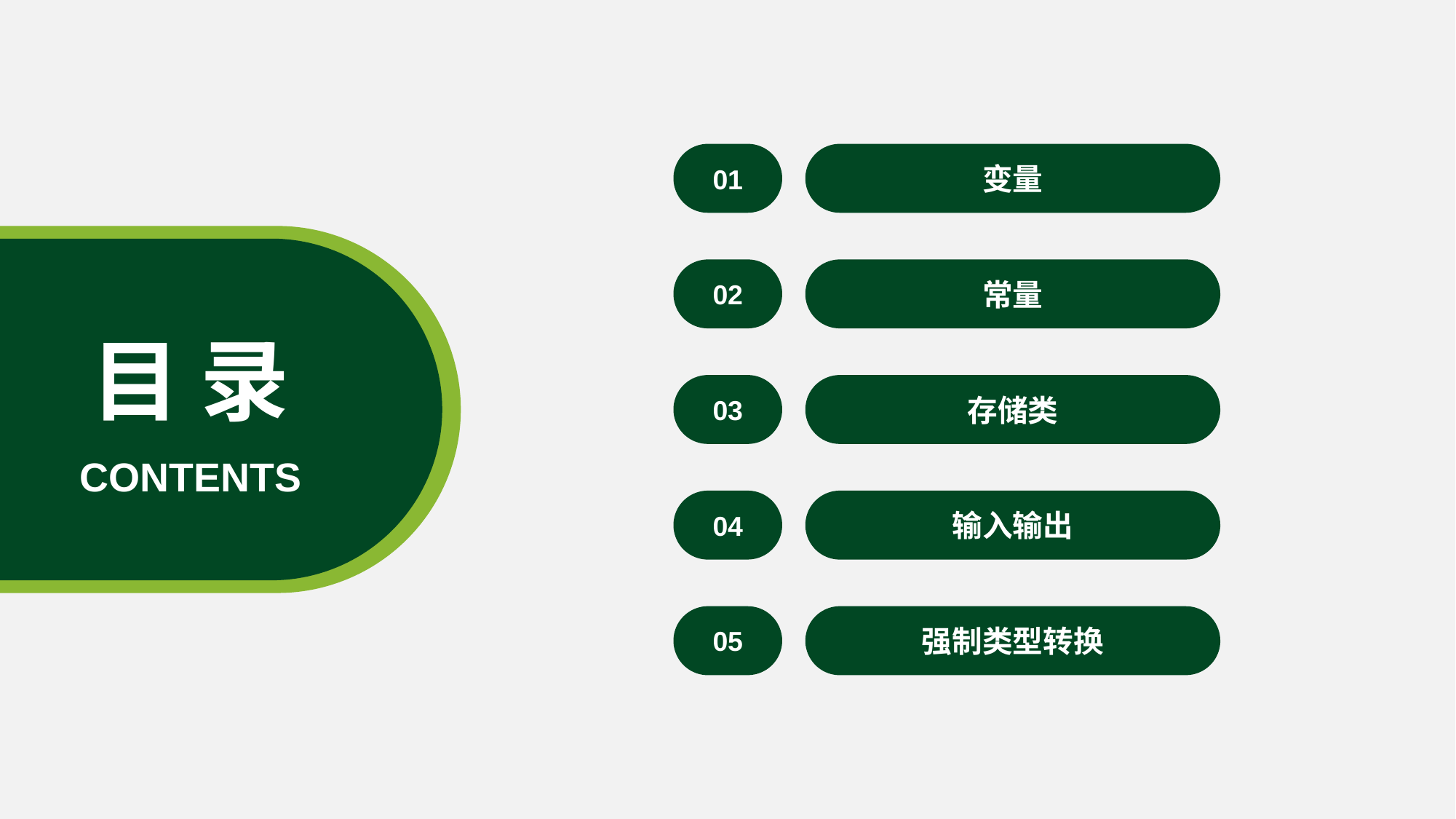

01
变量

02
常量
目 录
03
存储类
CONTENTS
04
输入输出
05
强制类型转换